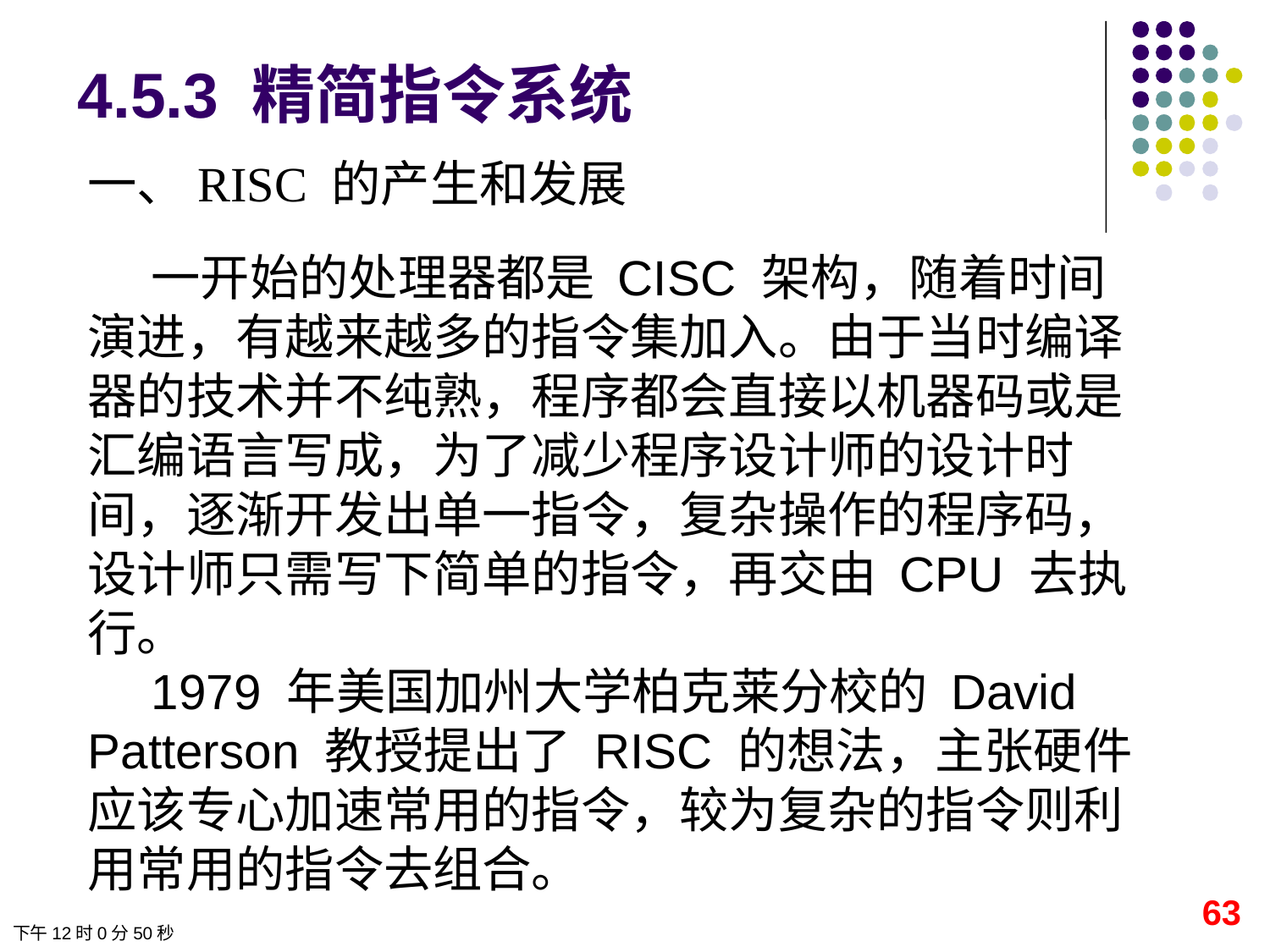

# 4.5.3 精简指令系统
一、RISC 的产生和发展
一开始的处理器都是 CISC 架构，随着时间演进，有越来越多的指令集加入。由于当时编译器的技术并不纯熟，程序都会直接以机器码或是汇编语言写成，为了减少程序设计师的设计时间，逐渐开发出单一指令，复杂操作的程序码，设计师只需写下简单的指令，再交由 CPU 去执行。
1979 年美国加州大学柏克莱分校的 David Patterson 教授提出了 RISC 的想法，主张硬件应该专心加速常用的指令，较为复杂的指令则利用常用的指令去组合。
63
下午12时0分50秒